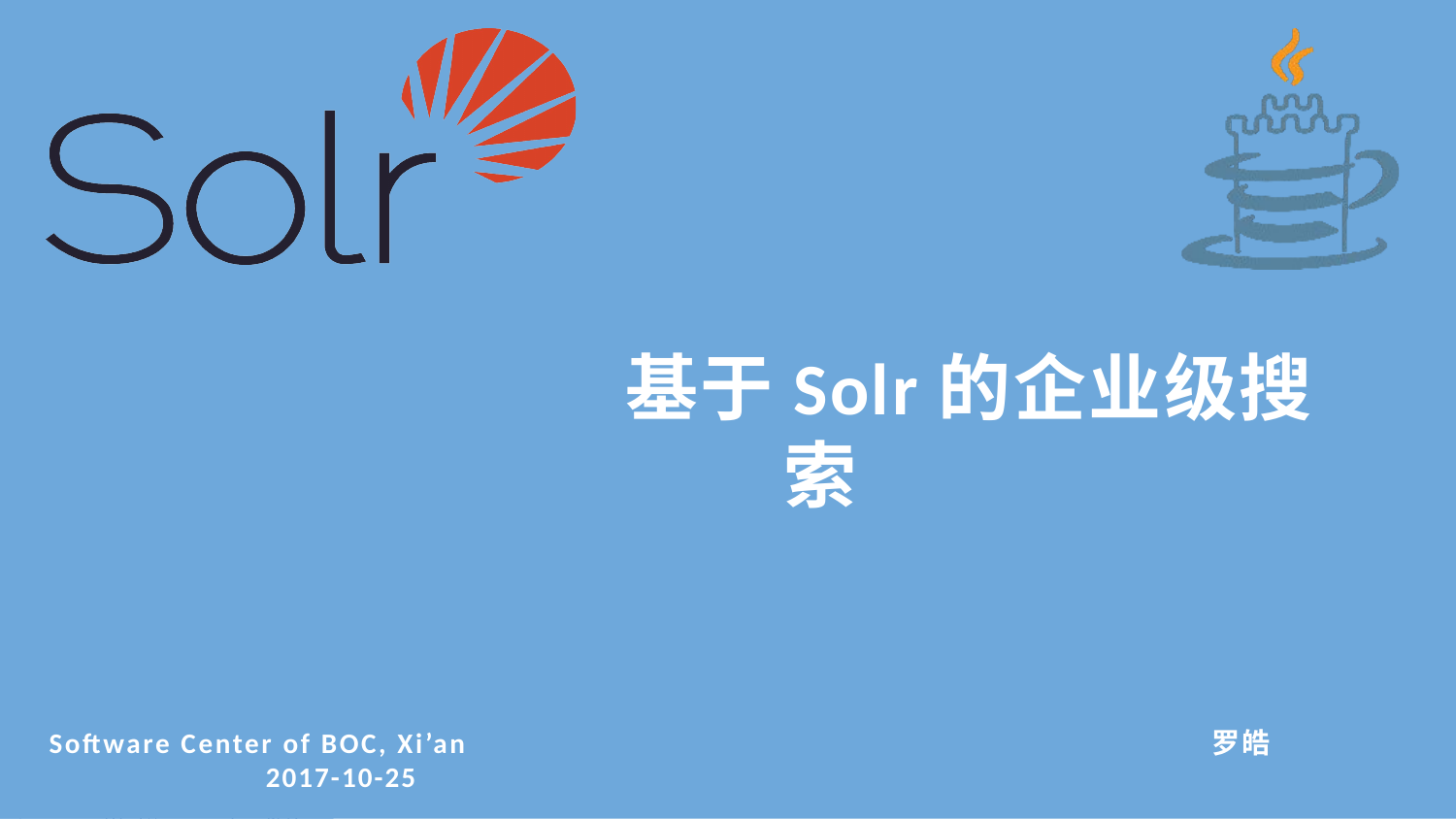

基于Solr的企业级搜索
罗皓
Software Center of BOC, Xi’an
2017-10-25